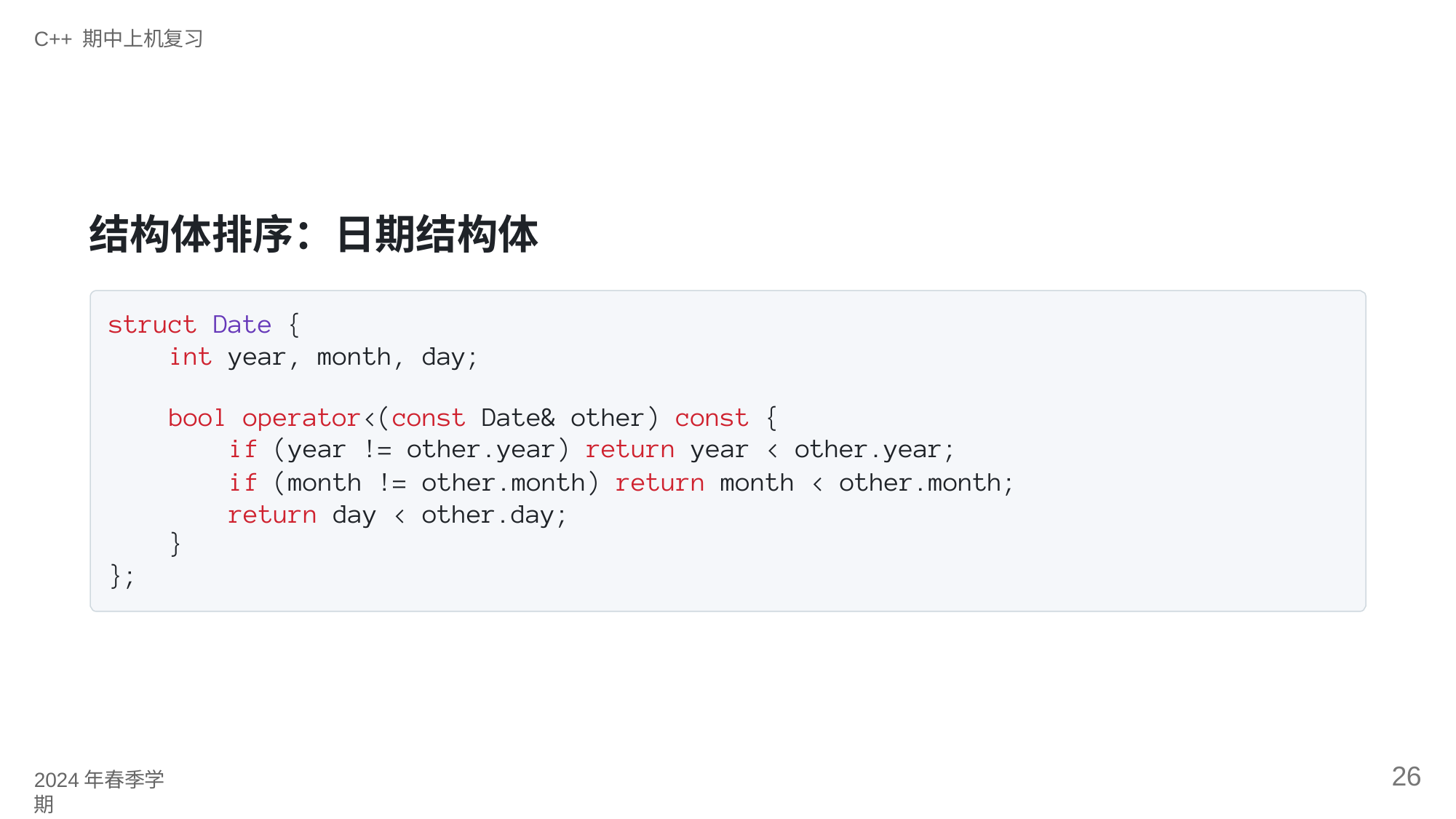

C++ 期中上机复习
# 结构体排序：日期结构体

struct Date {
int year, month, day;
bool operator<(const Date& other) const {
if (year != other.year) return year < other.year;
if (month != other.month) return month < other.month; return day < other.day;
}
};
26
2024年春季学期